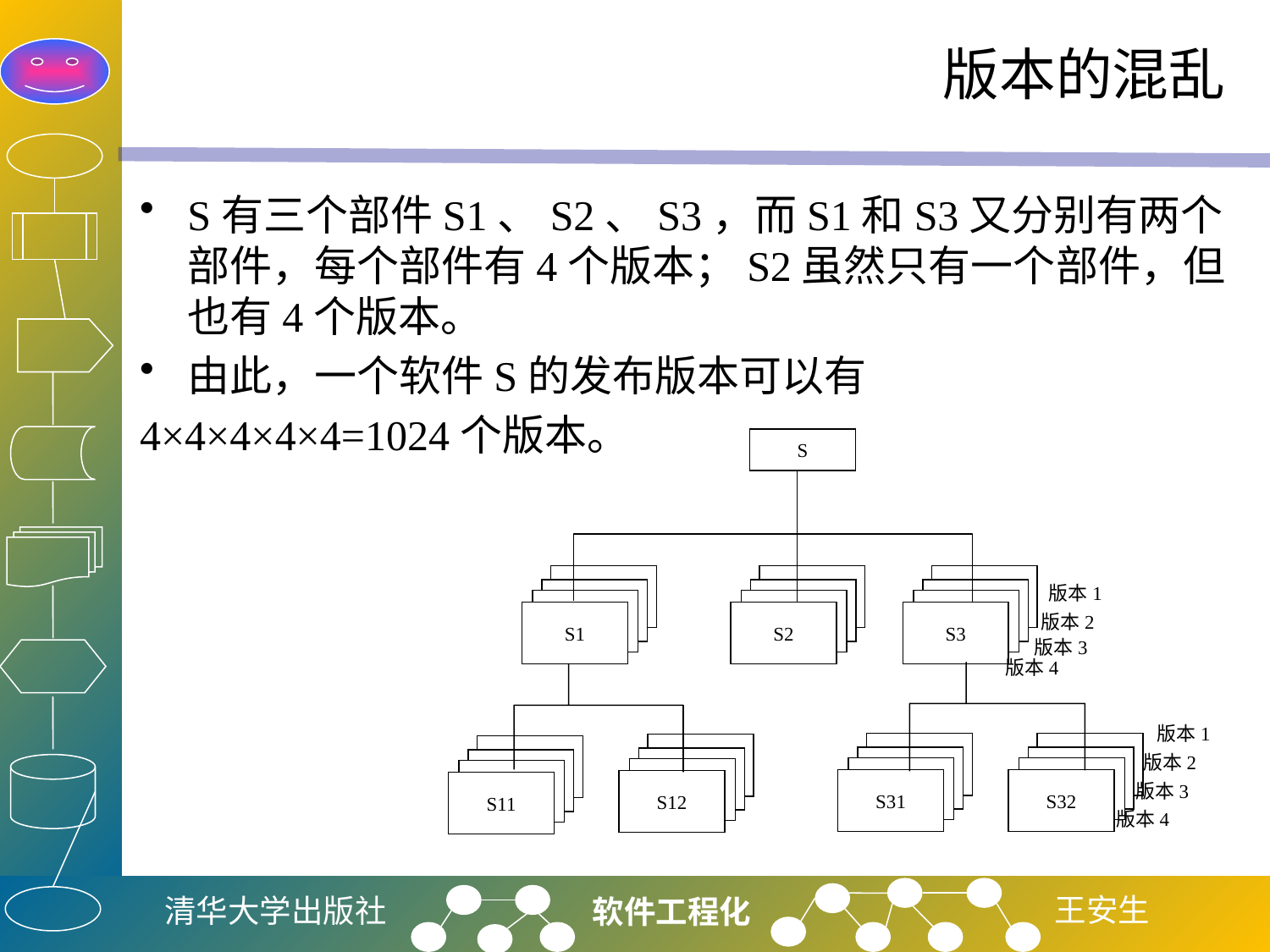

# 版本的混乱
S有三个部件S1、S2、S3，而S1和S3又分别有两个部件，每个部件有4个版本；S2虽然只有一个部件，但也有4个版本。
由此，一个软件S的发布版本可以有
4×4×4×4×4=1024个版本。

S

A
A
A
S1
A
A
A
S2
A
A
A
S3
版本1
版本2
版本3
版本4

版本1
A
A
A
S31
A
A
A
S32
A
A
A
S12
A
A
A
S11
版本2
版本3
版本4